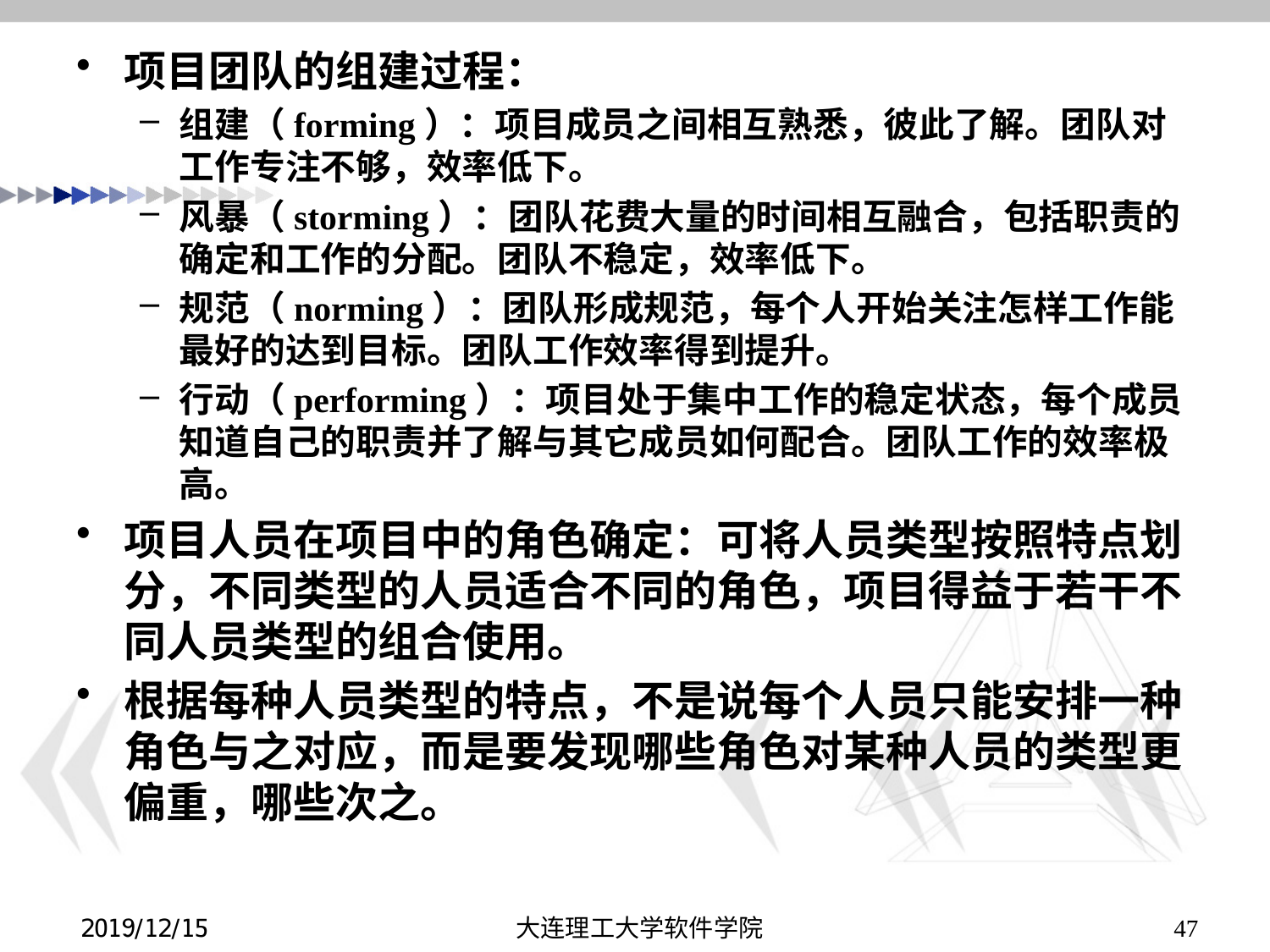

# 项目团队的组建过程：
组建（forming）：项目成员之间相互熟悉，彼此了解。团队对工作专注不够，效率低下。
风暴（storming）：团队花费大量的时间相互融合，包括职责的确定和工作的分配。团队不稳定，效率低下。
规范（norming）：团队形成规范，每个人开始关注怎样工作能最好的达到目标。团队工作效率得到提升。
行动（performing）：项目处于集中工作的稳定状态，每个成员知道自己的职责并了解与其它成员如何配合。团队工作的效率极高。
项目人员在项目中的角色确定：可将人员类型按照特点划分，不同类型的人员适合不同的角色，项目得益于若干不同人员类型的组合使用。
根据每种人员类型的特点，不是说每个人员只能安排一种角色与之对应，而是要发现哪些角色对某种人员的类型更偏重，哪些次之。

2019/12/15
大连理工大学软件学院
47